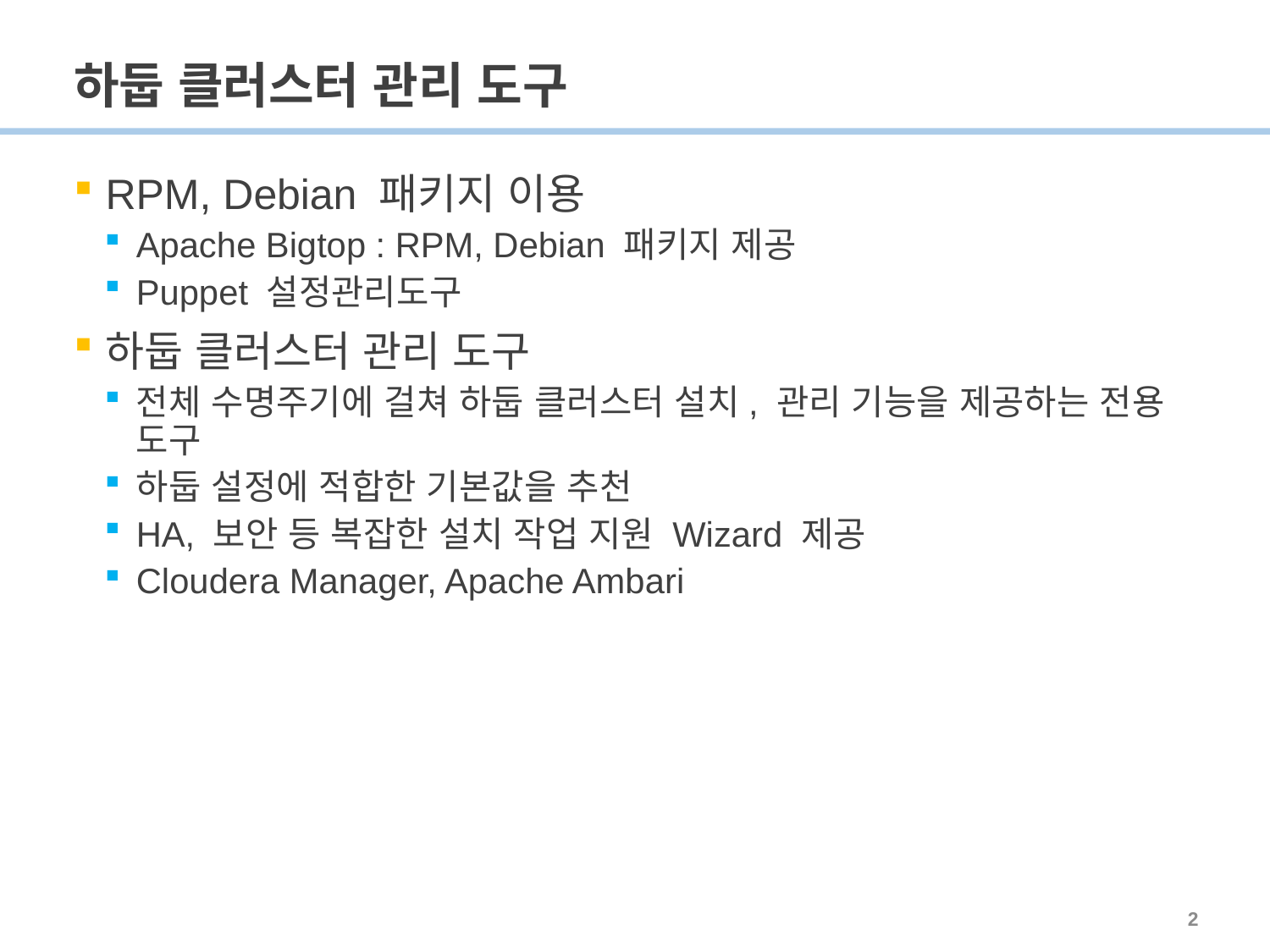

# 하둡 클러스터 관리 도구
RPM, Debian 패키지 이용
Apache Bigtop : RPM, Debian 패키지 제공
Puppet 설정관리도구
하둡 클러스터 관리 도구
전체 수명주기에 걸쳐 하둡 클러스터 설치, 관리 기능을 제공하는 전용 도구
하둡 설정에 적합한 기본값을 추천
HA, 보안 등 복잡한 설치 작업 지원 Wizard 제공
Cloudera Manager, Apache Ambari
2